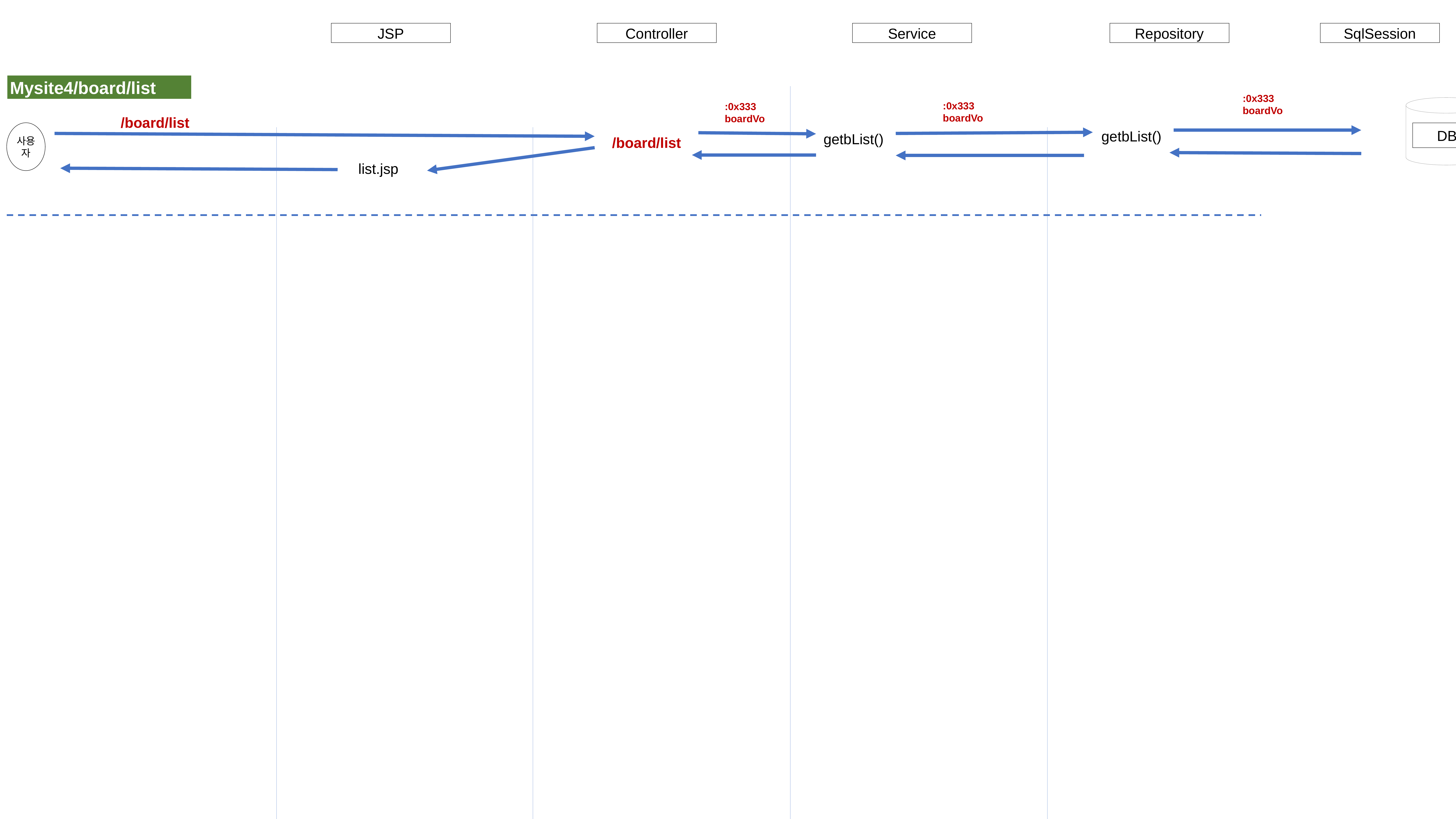

JSP
Controller
Service
Repository
SqlSession
Mysite4/board/list
:0x333
boardVo

:0x333
boardVo
:0x333
boardVo

getbList()

getbList()
/board/list
사용자
DB
/board/list
list.jsp